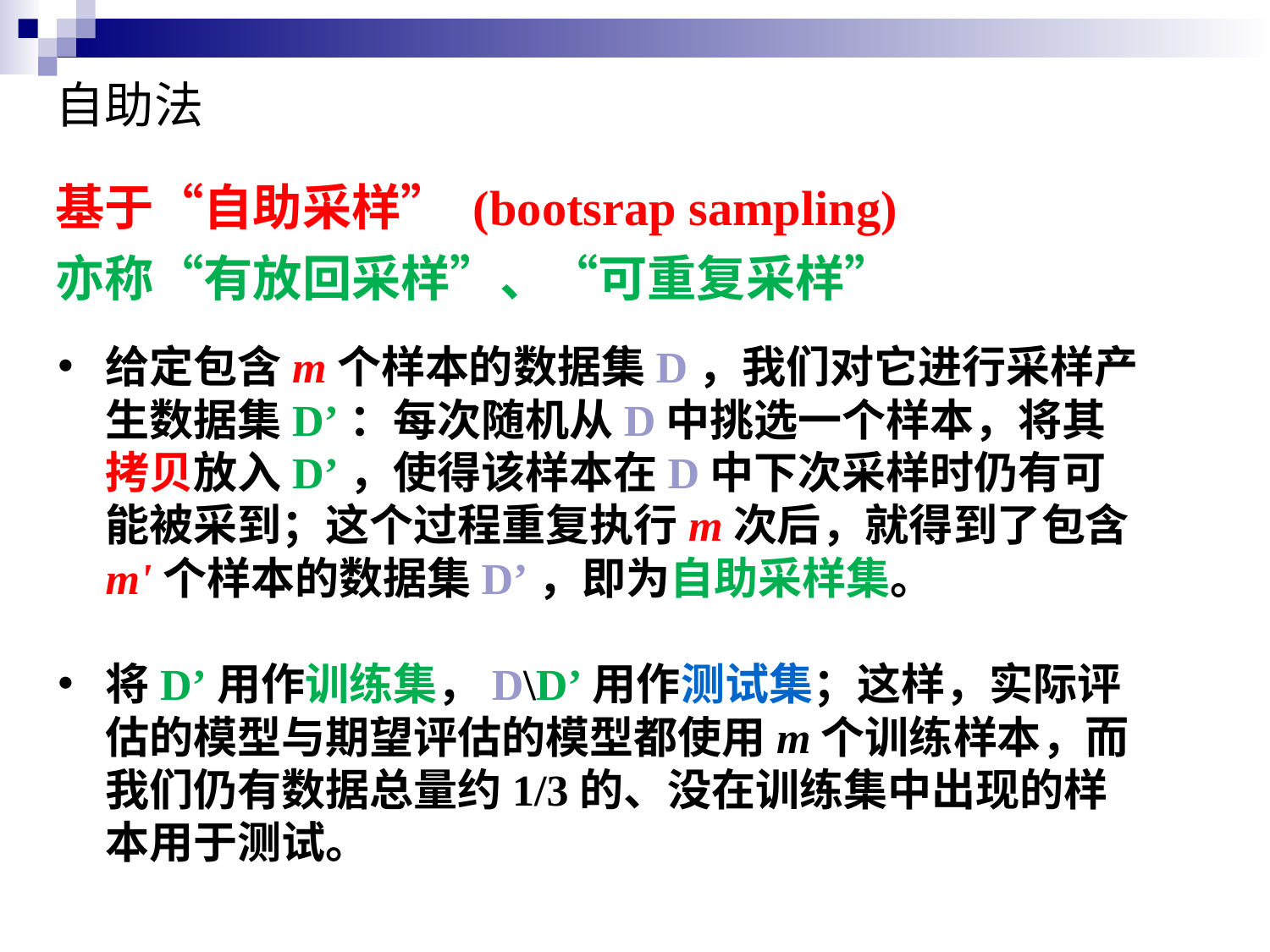

自助法

基于“自助采样” (bootsrap sampling)

亦称“有放回采样”、“可重复采样”
给定包含m个样本的数据集D，我们对它进行采样产生数据集D’：每次随机从D中挑选一个样本，将其拷贝放入D’，使得该样本在D中下次采样时仍有可能被采到；这个过程重复执行m次后，就得到了包含m'个样本的数据集D’，即为自助采样集。
将D’用作训练集，D\D’用作测试集；这样，实际评估的模型与期望评估的模型都使用m个训练样本，而我们仍有数据总量约1/3的、没在训练集中出现的样本用于测试。